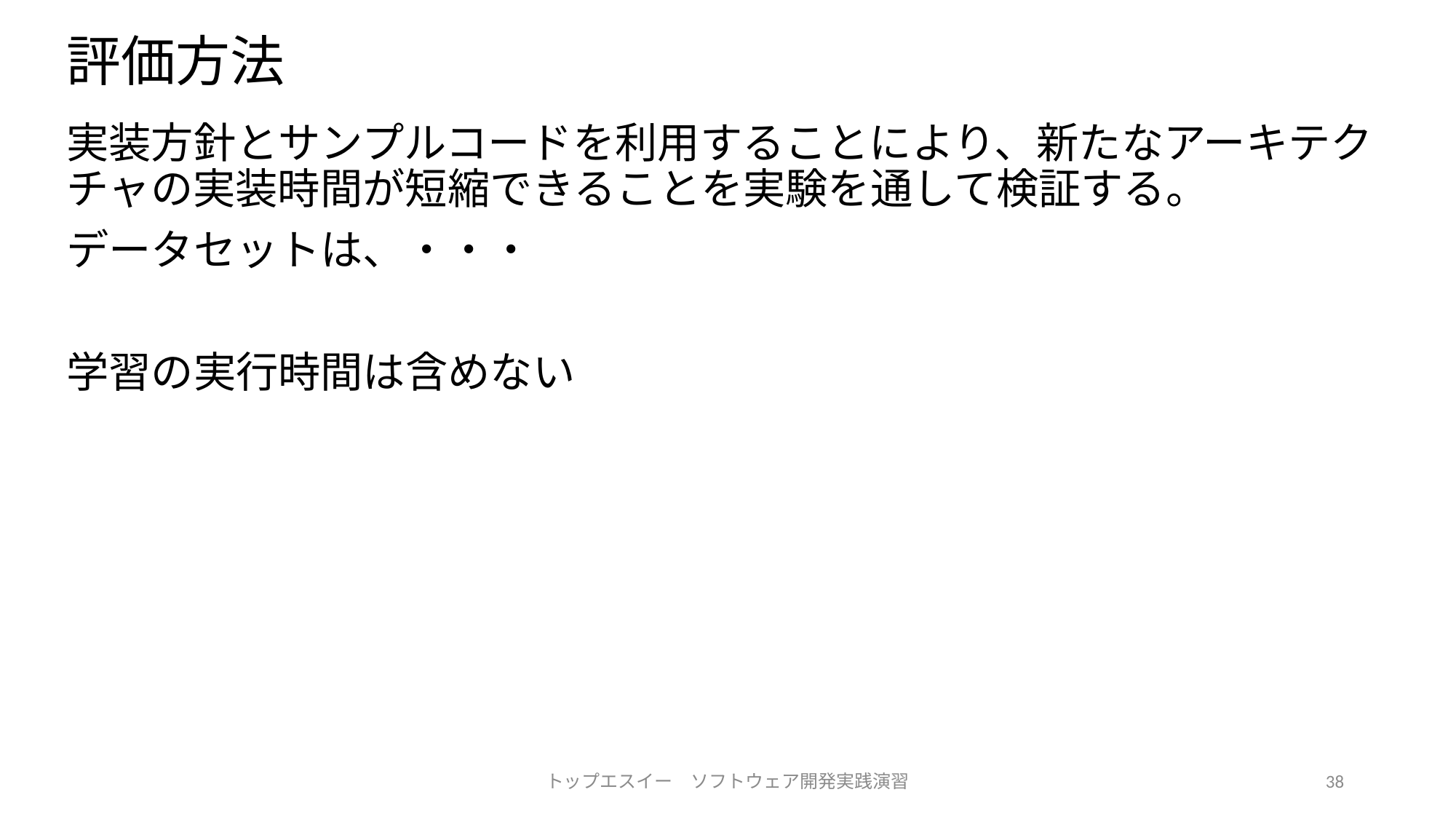

# 評価方法
実装方針とサンプルコードを利用することにより、新たなアーキテクチャの実装時間が短縮できることを実験を通して検証する。
データセットは、・・・

学習の実行時間は含めない
トップエスイー　ソフトウェア開発実践演習
38